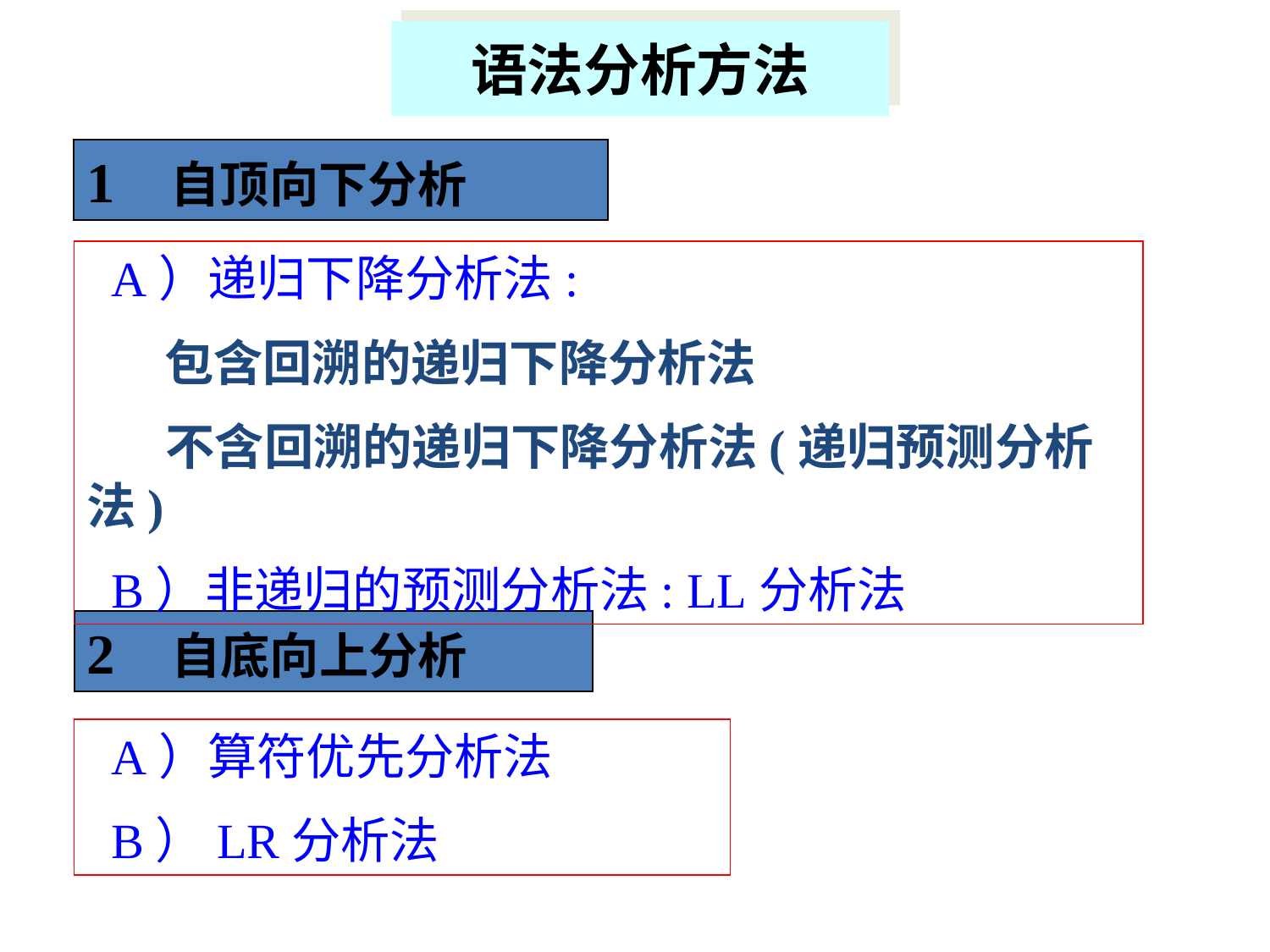

语法分析方法
1   自顶向下分析
  A）递归下降分析法:
      包含回溯的递归下降分析法
      不含回溯的递归下降分析法(递归预测分析法)
  B）非递归的预测分析法: LL分析法
2   自底向上分析
  A）算符优先分析法
  B）LR分析法